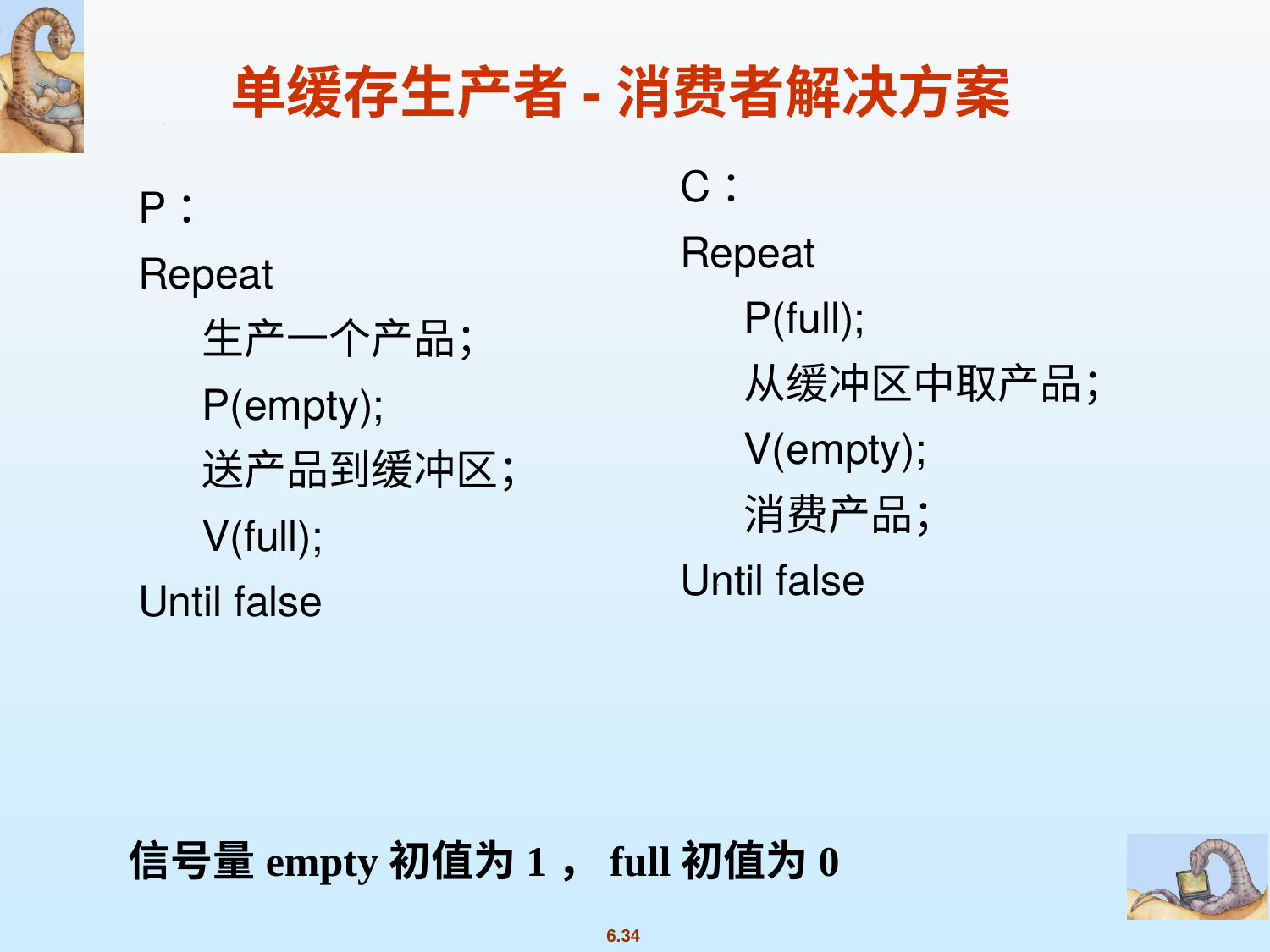

单缓存生产者-消费者解决方案
C：
Repeat
P(full);
从缓冲区中取产品；
V(empty);
消费产品；
Until false

P：
Repeat
生产一个产品；
P(empty);
送产品到缓冲区；
V(full);
Until false
信号量empty初值为1，full初值为0